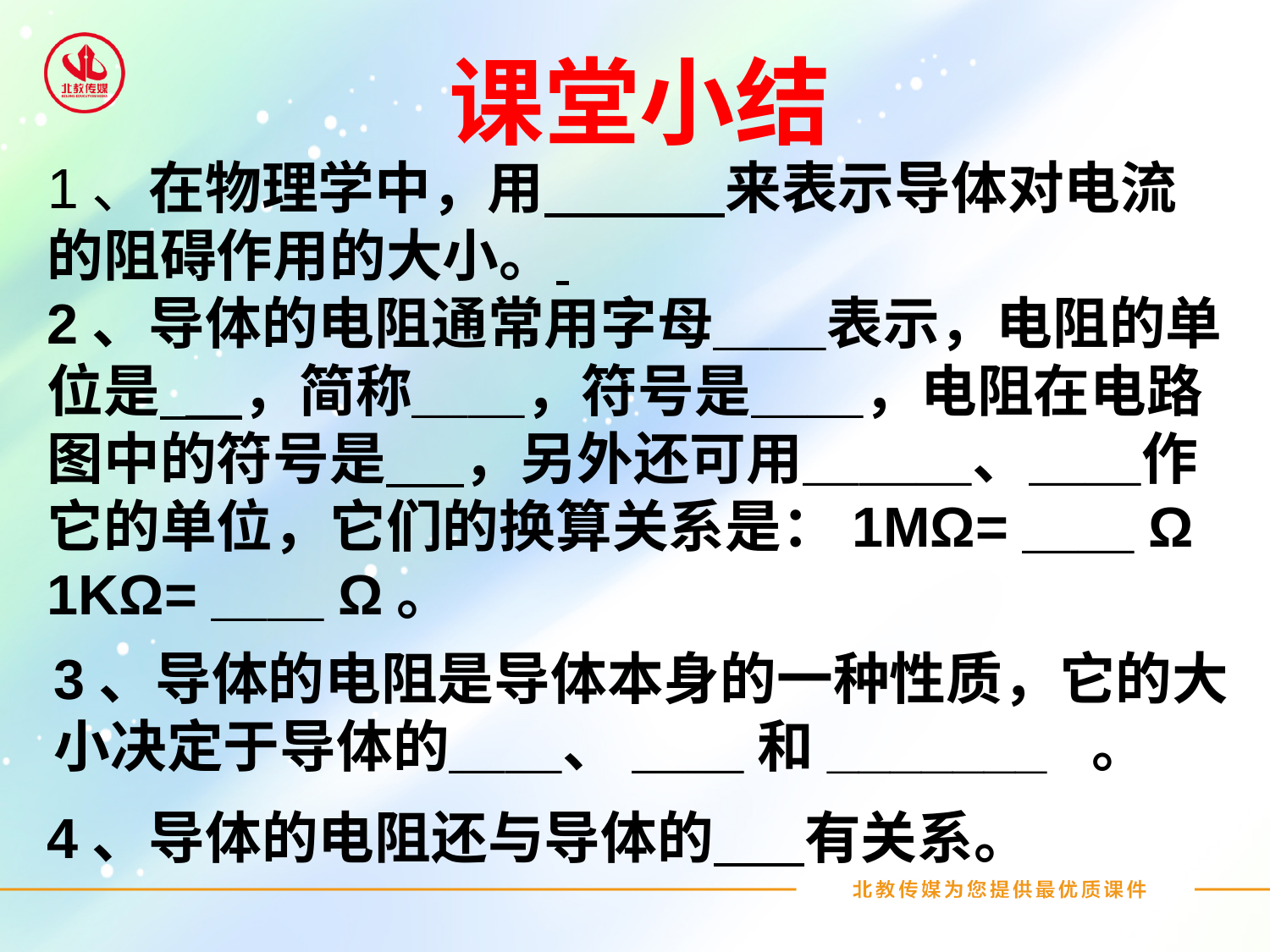

课堂小结
1、在物理学中，用              来表示导体对电流的阻碍作用的大小。
2、导体的电阻通常用字母＿＿表示，电阻的单位是  ＿，简称＿＿，符号是＿＿，电阻在电路图中的符号是      ，另外还可用＿＿＿、＿＿作它的单位，它们的换算关系是：1MΩ=＿＿Ω   1KΩ=＿＿Ω。
3、导体的电阻是导体本身的一种性质，它的大小决定于导体的＿＿、 ＿＿ 和_______  。
4、导体的电阻还与导体的       有关系。